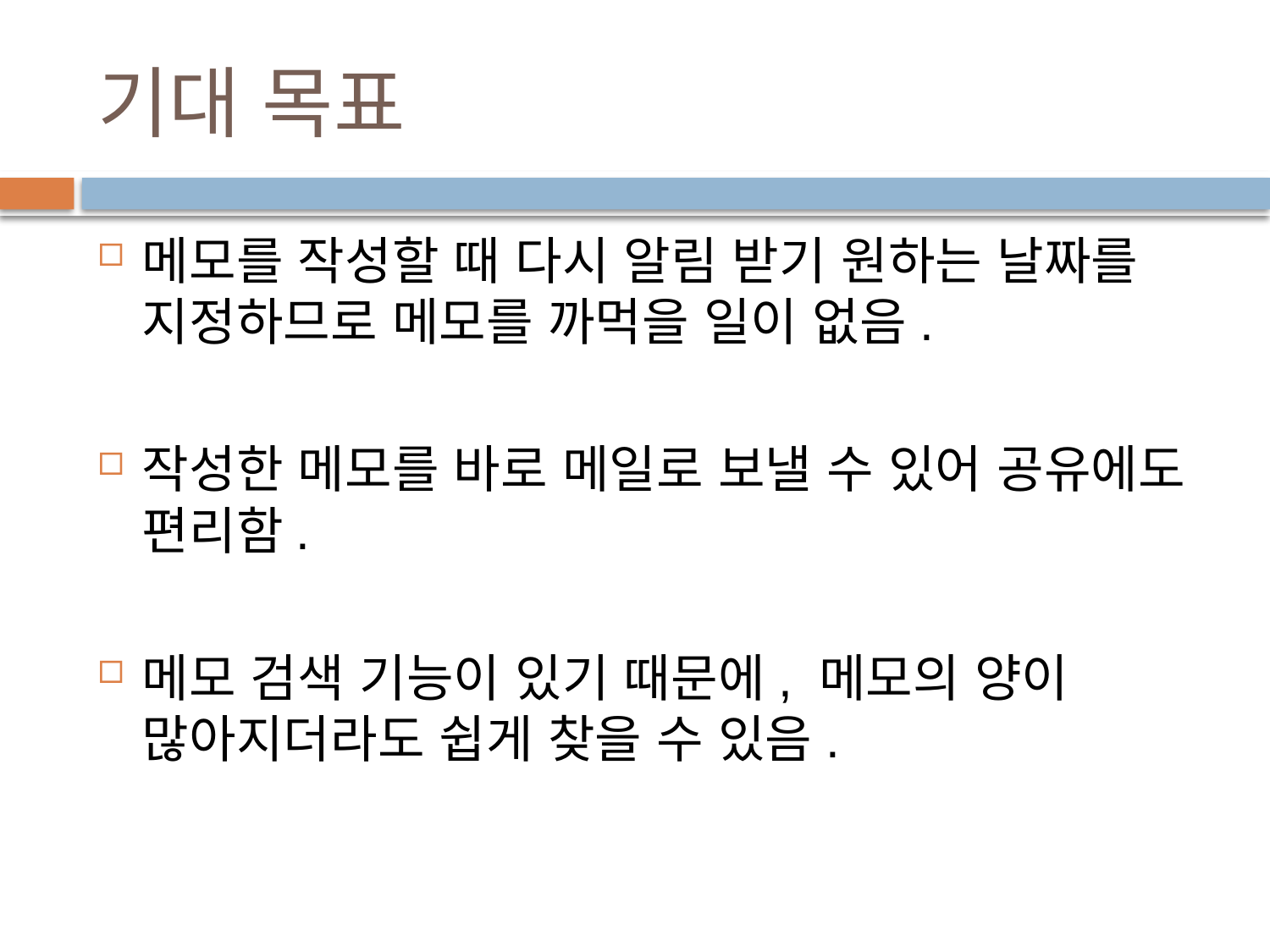

# 기대 목표
메모를 작성할 때 다시 알림 받기 원하는 날짜를 지정하므로 메모를 까먹을 일이 없음.

작성한 메모를 바로 메일로 보낼 수 있어 공유에도 편리함.

메모 검색 기능이 있기 때문에, 메모의 양이 많아지더라도 쉽게 찾을 수 있음.